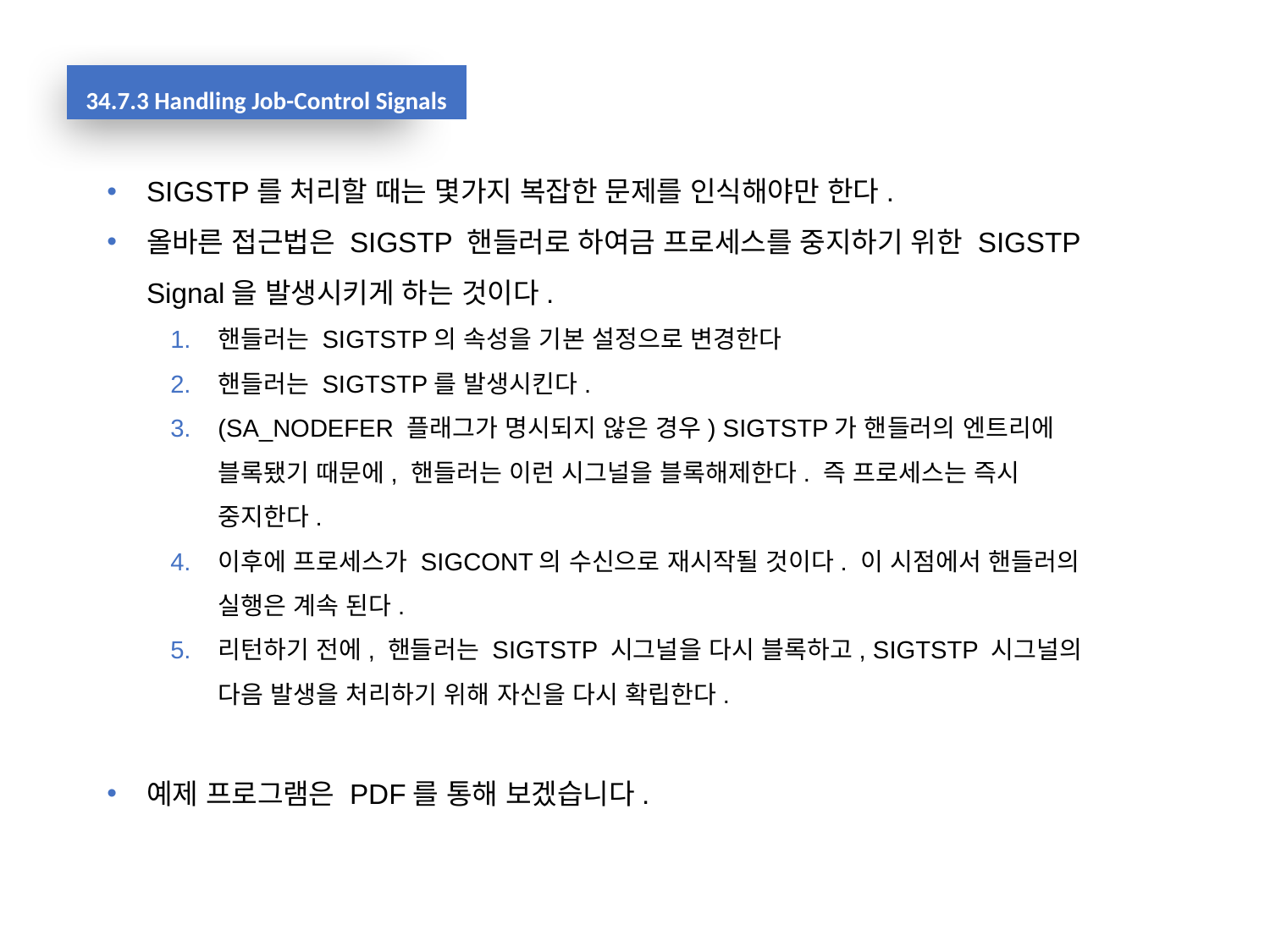

34.7.3 Handling Job-Control Signals
SIGSTP를 처리할 때는 몇가지 복잡한 문제를 인식해야만 한다.
올바른 접근법은 SIGSTP 핸들러로 하여금 프로세스를 중지하기 위한 SIGSTP Signal을 발생시키게 하는 것이다.
핸들러는 SIGTSTP의 속성을 기본 설정으로 변경한다
핸들러는 SIGTSTP를 발생시킨다.
(SA_NODEFER 플래그가 명시되지 않은 경우) SIGTSTP가 핸들러의 엔트리에 블록됐기 때문에, 핸들러는 이런 시그널을 블록해제한다. 즉 프로세스는 즉시 중지한다.
이후에 프로세스가 SIGCONT의 수신으로 재시작될 것이다. 이 시점에서 핸들러의 실행은 계속 된다.
리턴하기 전에, 핸들러는 SIGTSTP 시그널을 다시 블록하고, SIGTSTP 시그널의 다음 발생을 처리하기 위해 자신을 다시 확립한다.

예제 프로그램은 PDF를 통해 보겠습니다.